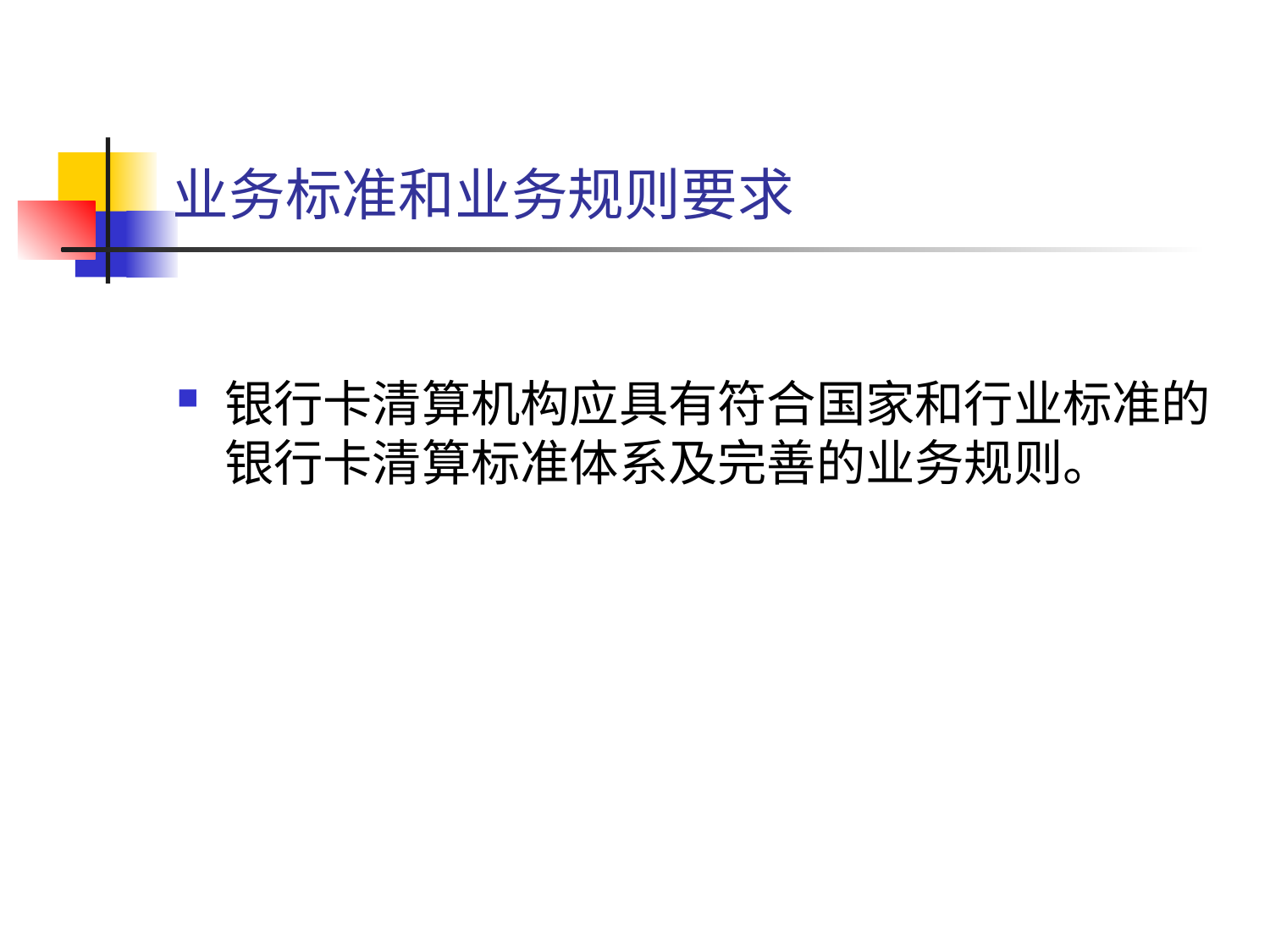

# 业务标准和业务规则要求

银行卡清算机构应具有符合国家和行业标准的银行卡清算标准体系及完善的业务规则。